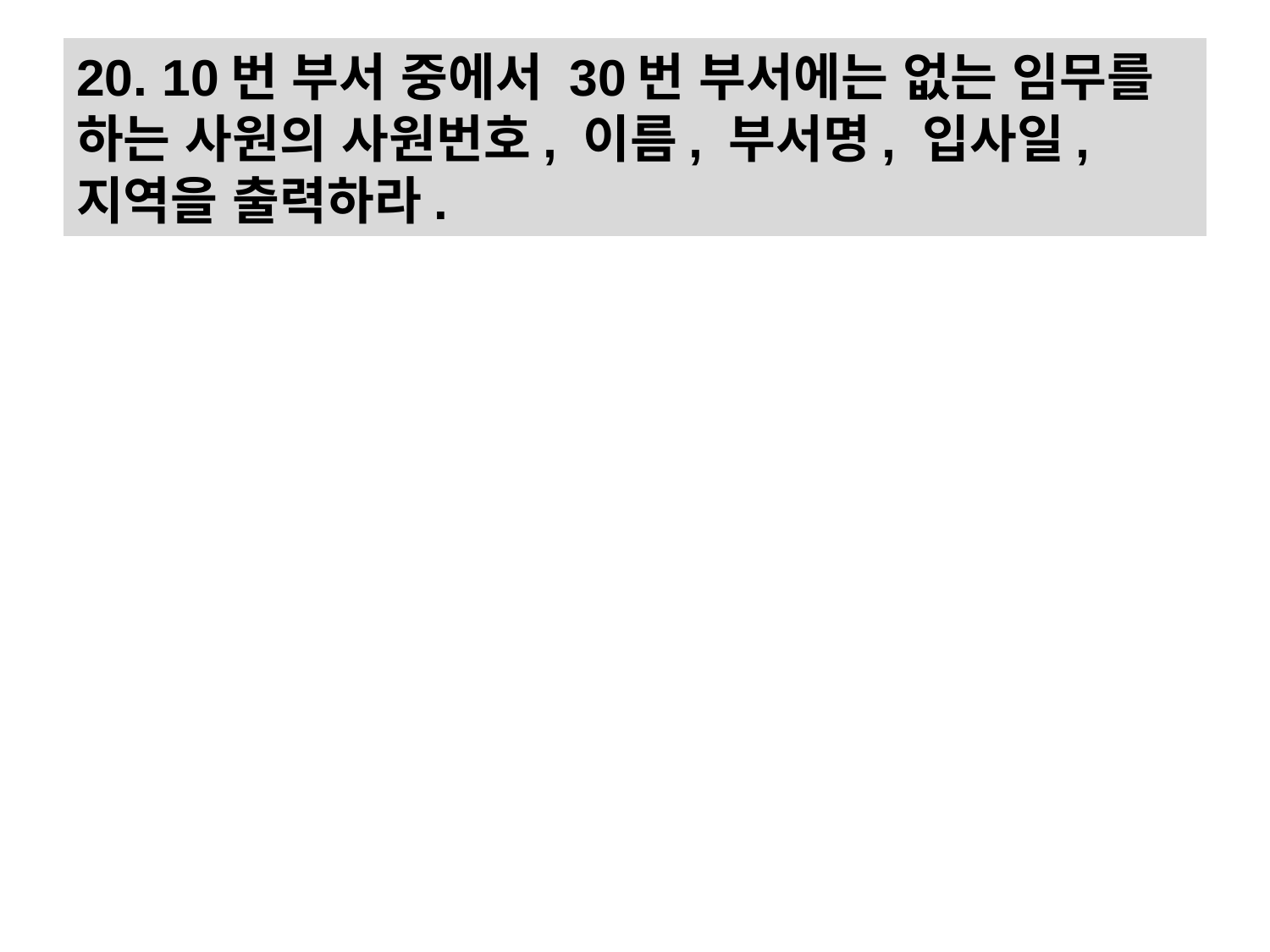

# 20. 10번 부서 중에서 30번 부서에는 없는 임무를 하는 사원의 사원번호, 이름, 부서명, 입사일, 지역을 출력하라.